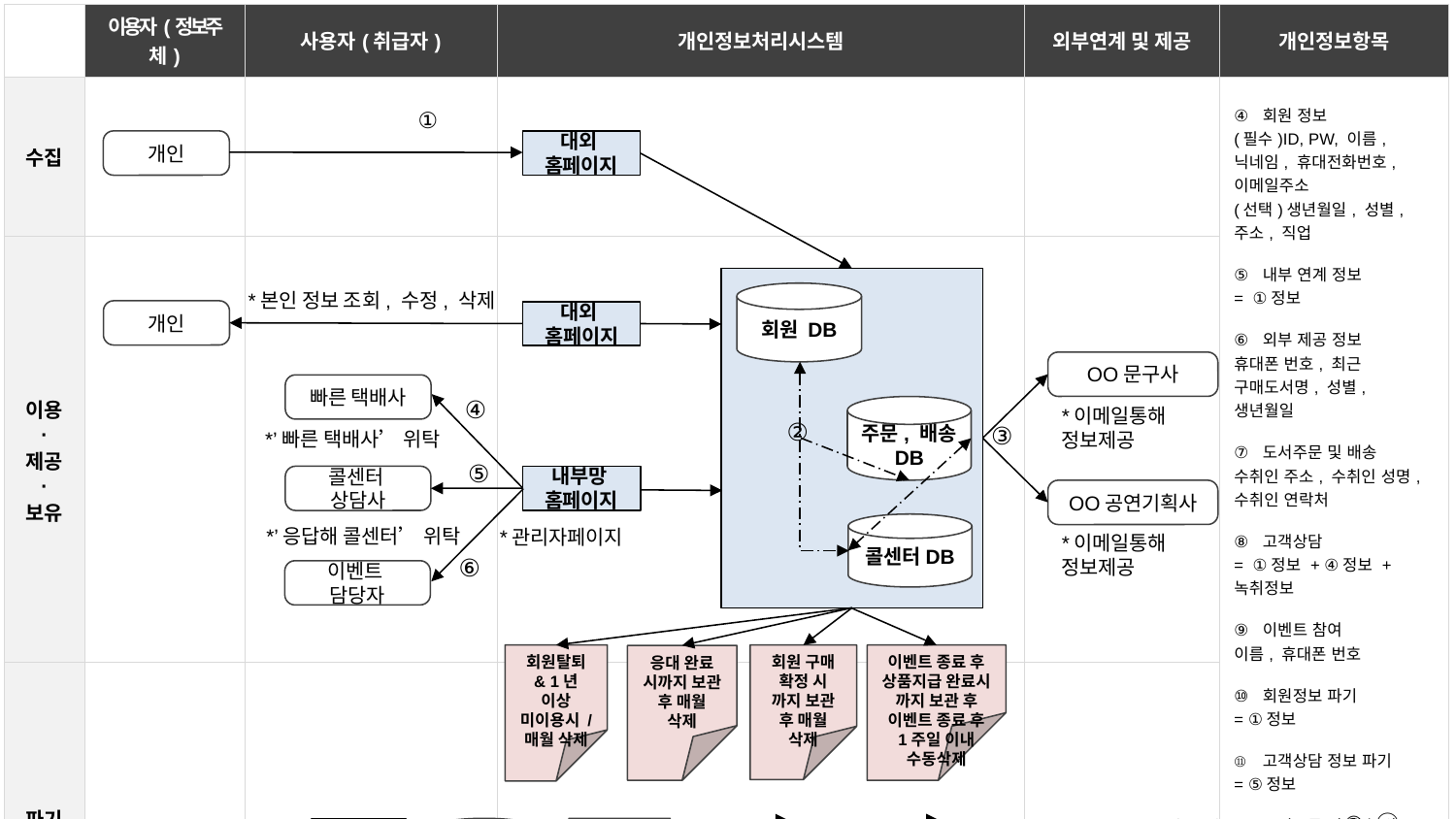

|  | 이용자(정보주체) | 사용자(취급자) | 개인정보처리시스템 | 외부연계 및 제공 | 개인정보항목 |
| --- | --- | --- | --- | --- | --- |
| 수집 |  | ① |  |  | 회원 정보 (필수)ID, PW, 이름, 닉네임, 휴대전화번호, 이메일주소 (선택)생년월일, 성별, 주소, 직업 내부 연계 정보 = ①정보 외부 제공 정보 휴대폰 번호, 최근 구매도서명, 성별, 생년월일 도서주문 및 배송 수취인 주소, 수취인 성명, 수취인 연락처 고객상담 = ①정보 + ④정보 +녹취정보 이벤트 참여 이름, 휴대폰 번호 회원정보 파기 = ①정보 고객상담 정보 파기 = ⑤정보 도서주문 및 배송 정보 파기 = ④정보 이벤트 참여 정보 파기 = ⑥정보 |
| 이용 · 제공 · 보유 |  |  |  |  |  |
| 파기 |  |  |  |  |  |
| 범례 |  |  |  |  |  |
개인
대외
홈페이지

*본인 정보 조회, 수정, 삭제
회원 DB

개인
대외
홈페이지
OO문구사
빠른 택배사
④
주문, 배송DB
*이메일통해
정보제공
②
③
*’빠른 택배사’ 위탁

⑤
내부망
홈페이지
콜센터
상담사
OO공연기획사
콜센터DB
*’응답해 콜센터’ 위탁
*관리자페이지
*이메일통해
정보제공
⑥
이벤트
담당자
회원탈퇴 & 1년 이상 미이용시 / 매월 삭제
회원 구매 확정 시 까지 보관 후 매월 삭제
이벤트 종료 후 상품지급 완료시 까지 보관 후 이벤트 종료 후 1주일 이내 수동삭제
응대 완료 시까지 보관 후 매월 삭제
①~ⓝ
생명주기 흐름
DB
파기
시스템
사람/기관
온라인
오프라인
연계
처리